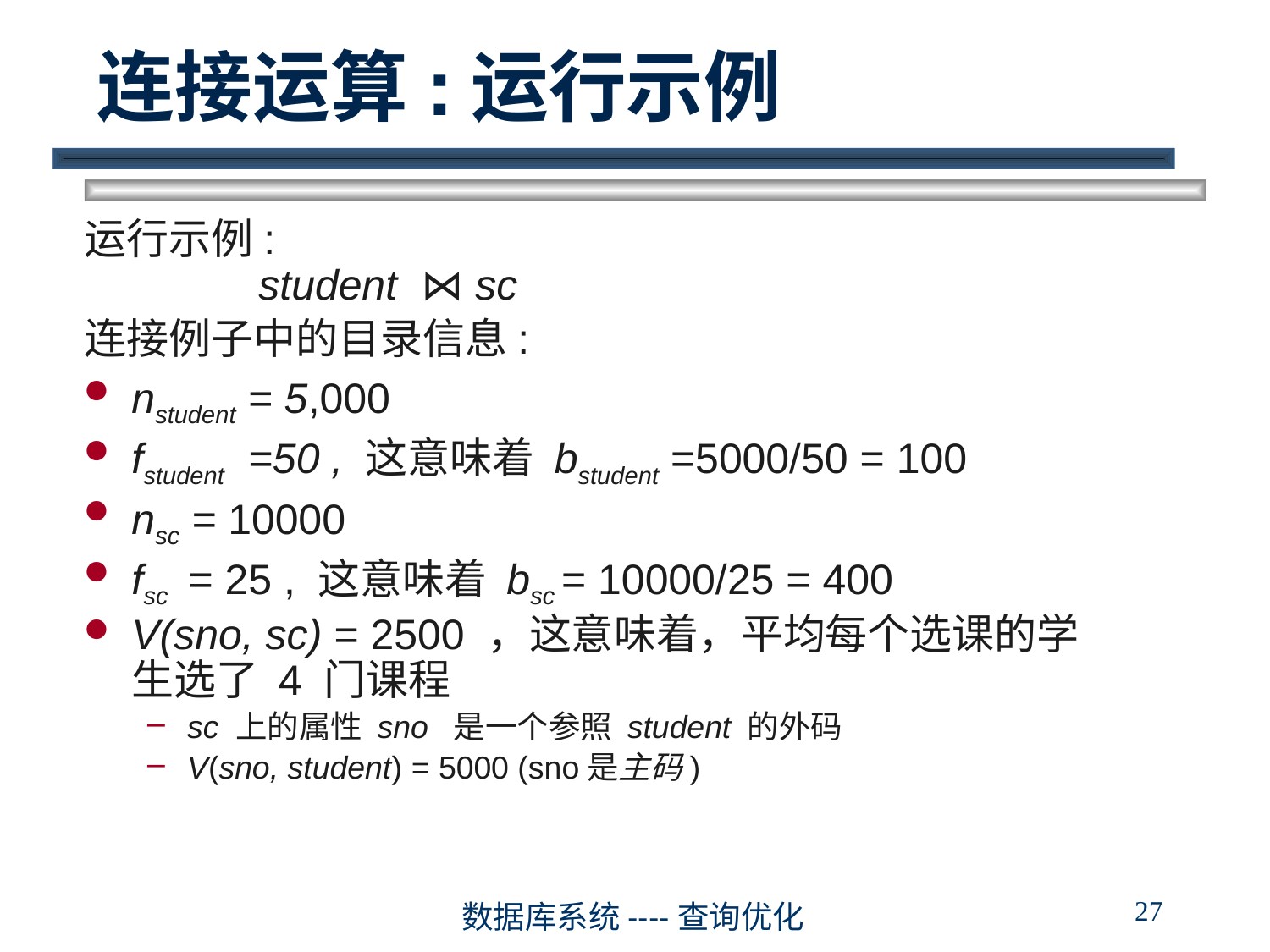

# 连接运算:运行示例

运行示例:
	student  ⋈ sc
连接例子中的目录信息:
nstudent = 5,000
fstudent  =50 , 这意味着 bstudent =5000/50 = 100
nsc = 10000
fsc   = 25 , 这意味着 bsc = 10000/25 = 400
V(sno, sc) = 2500 ，这意味着，平均每个选课的学生选了 4 门课程
sc 上的属性 sno  是一个参照 student 的外码
V(sno, student) = 5000 (sno是主码)

27
数据库系统----查询优化